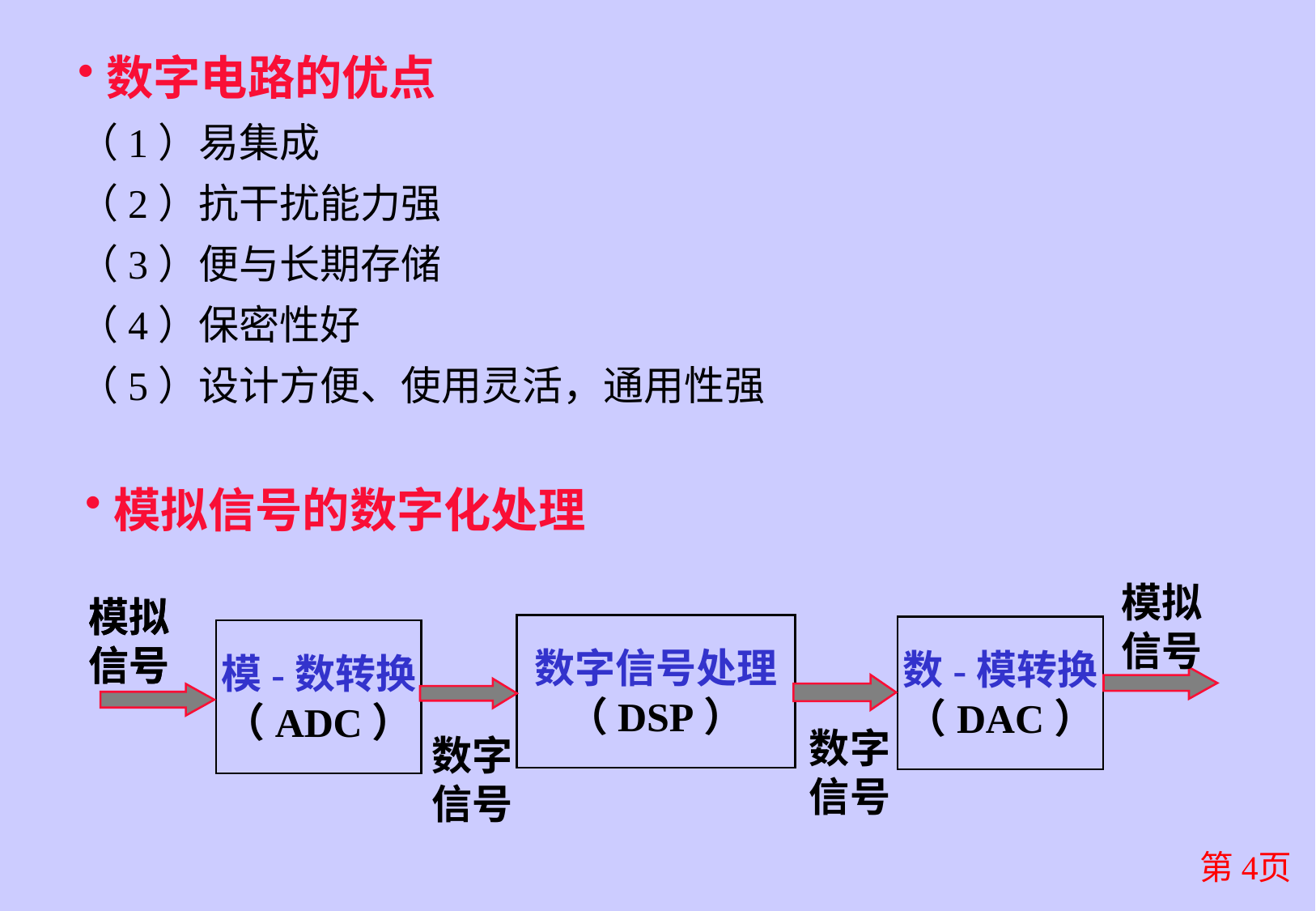

数字电路的优点
（1）易集成
（2）抗干扰能力强
（3）便与长期存储
（4）保密性好
（5）设计方便、使用灵活，通用性强
模拟信号的数字化处理
模拟
信号
模拟
信号
模拟
信号
数字信号处理
（DSP）
数-模转换
（DAC）
模-数转换
（ADC）

数字
信号
数字
信号
第4页